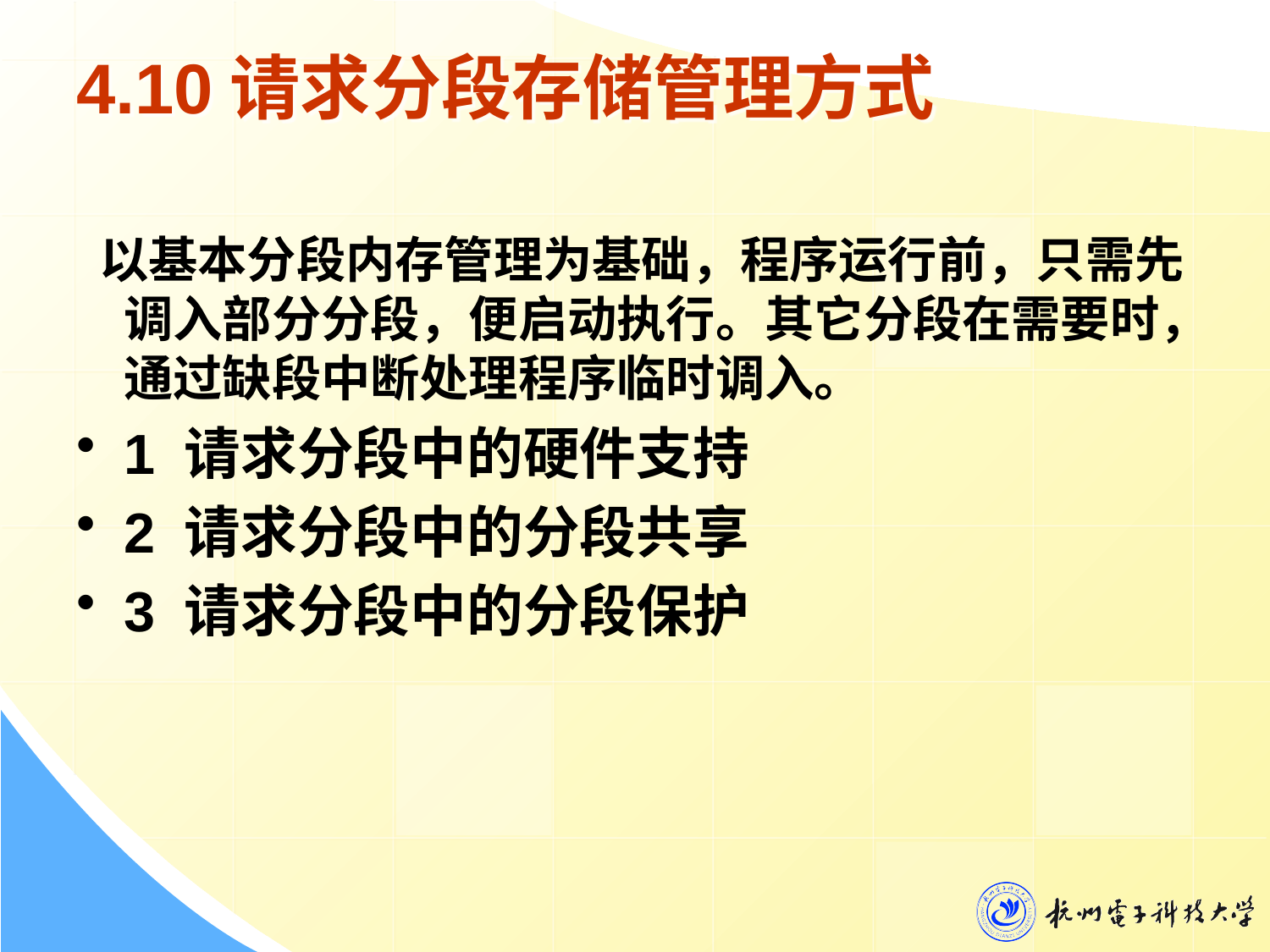

# 4.10请求分段存储管理方式
 以基本分段内存管理为基础，程序运行前，只需先调入部分分段，便启动执行。其它分段在需要时，通过缺段中断处理程序临时调入。
1 请求分段中的硬件支持
2 请求分段中的分段共享
3 请求分段中的分段保护